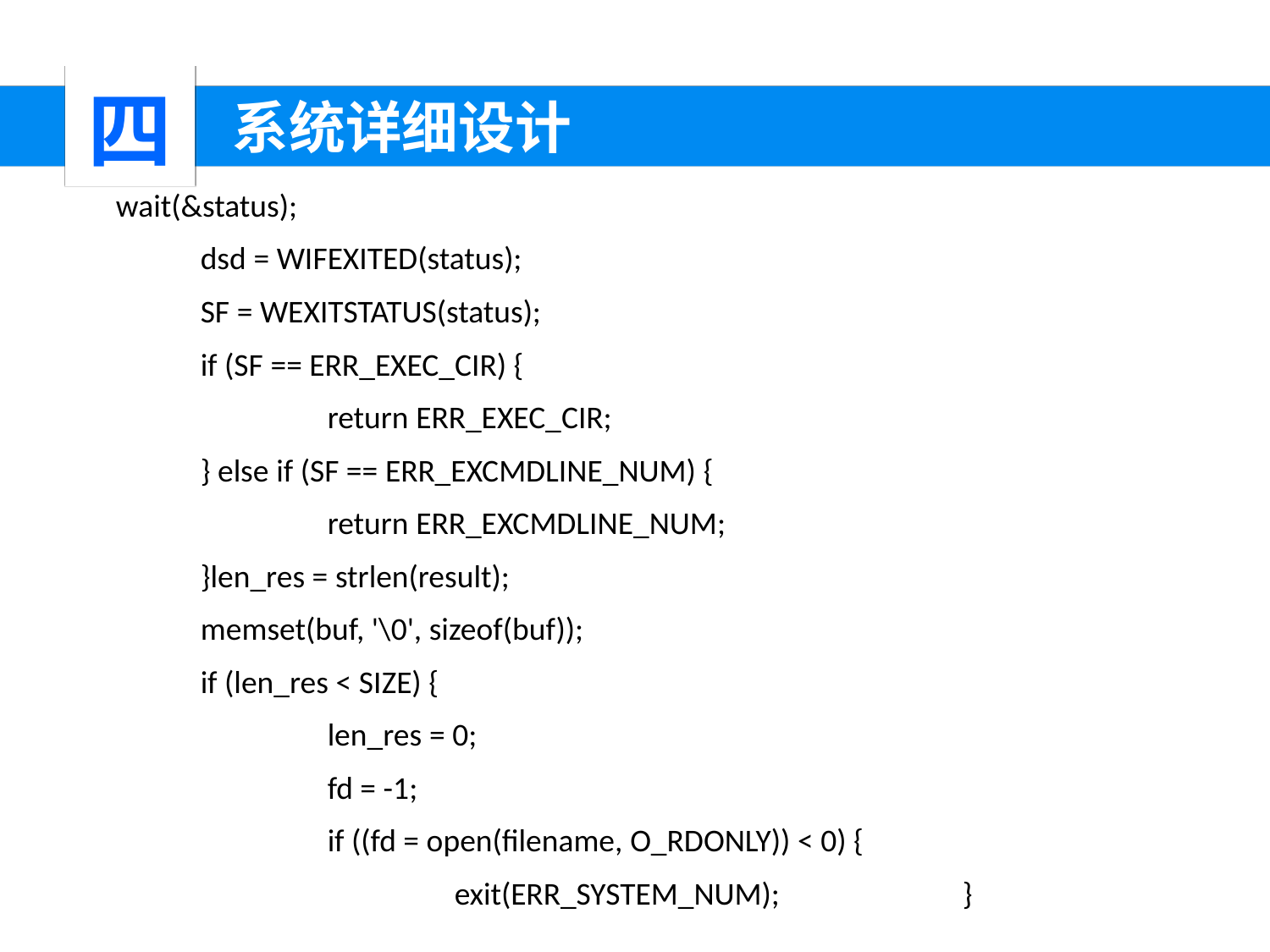

四
                系统详细设计
wait(&status);
	dsd = WIFEXITED(status);
	SF = WEXITSTATUS(status);
	if (SF == ERR_EXEC_CIR) {
		return ERR_EXEC_CIR;
	} else if (SF == ERR_EXCMDLINE_NUM) {
		return ERR_EXCMDLINE_NUM;
	}len_res = strlen(result);
	memset(buf, '\0', sizeof(buf));
	if (len_res < SIZE) {
		len_res = 0;
		fd = -1;
		if ((fd = open(filename, O_RDONLY)) < 0) {
			exit(ERR_SYSTEM_NUM);		}